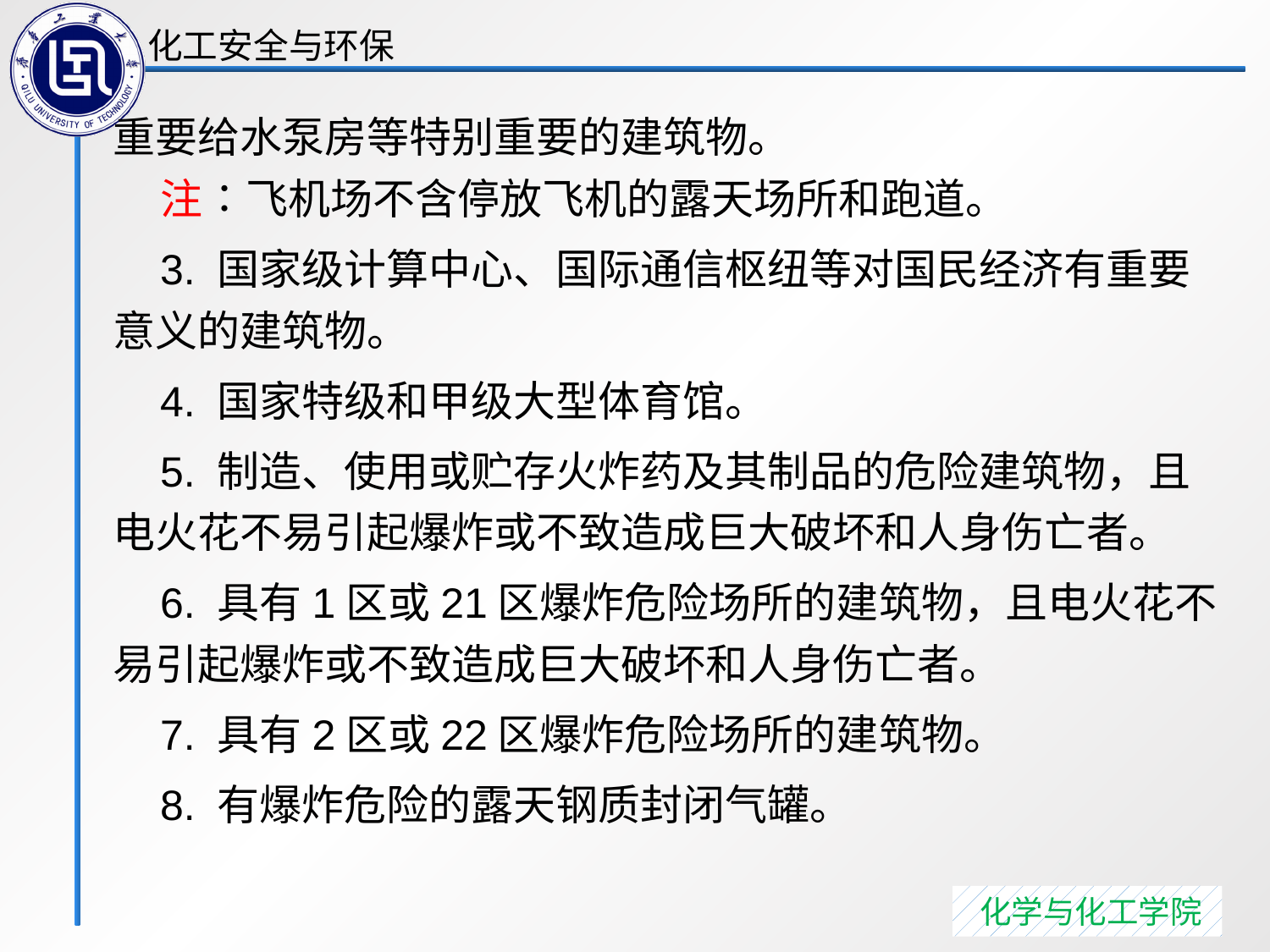

重要给水泵房等特别重要的建筑物。
    注∶飞机场不含停放飞机的露天场所和跑道。
    3. 国家级计算中心、国际通信枢纽等对国民经济有重要意义的建筑物。
    4. 国家特级和甲级大型体育馆。
    5. 制造、使用或贮存火炸药及其制品的危险建筑物，且电火花不易引起爆炸或不致造成巨大破坏和人身伤亡者。
    6. 具有1区或21区爆炸危险场所的建筑物，且电火花不易引起爆炸或不致造成巨大破坏和人身伤亡者。
    7. 具有2区或22区爆炸危险场所的建筑物。
    8. 有爆炸危险的露天钢质封闭气罐。